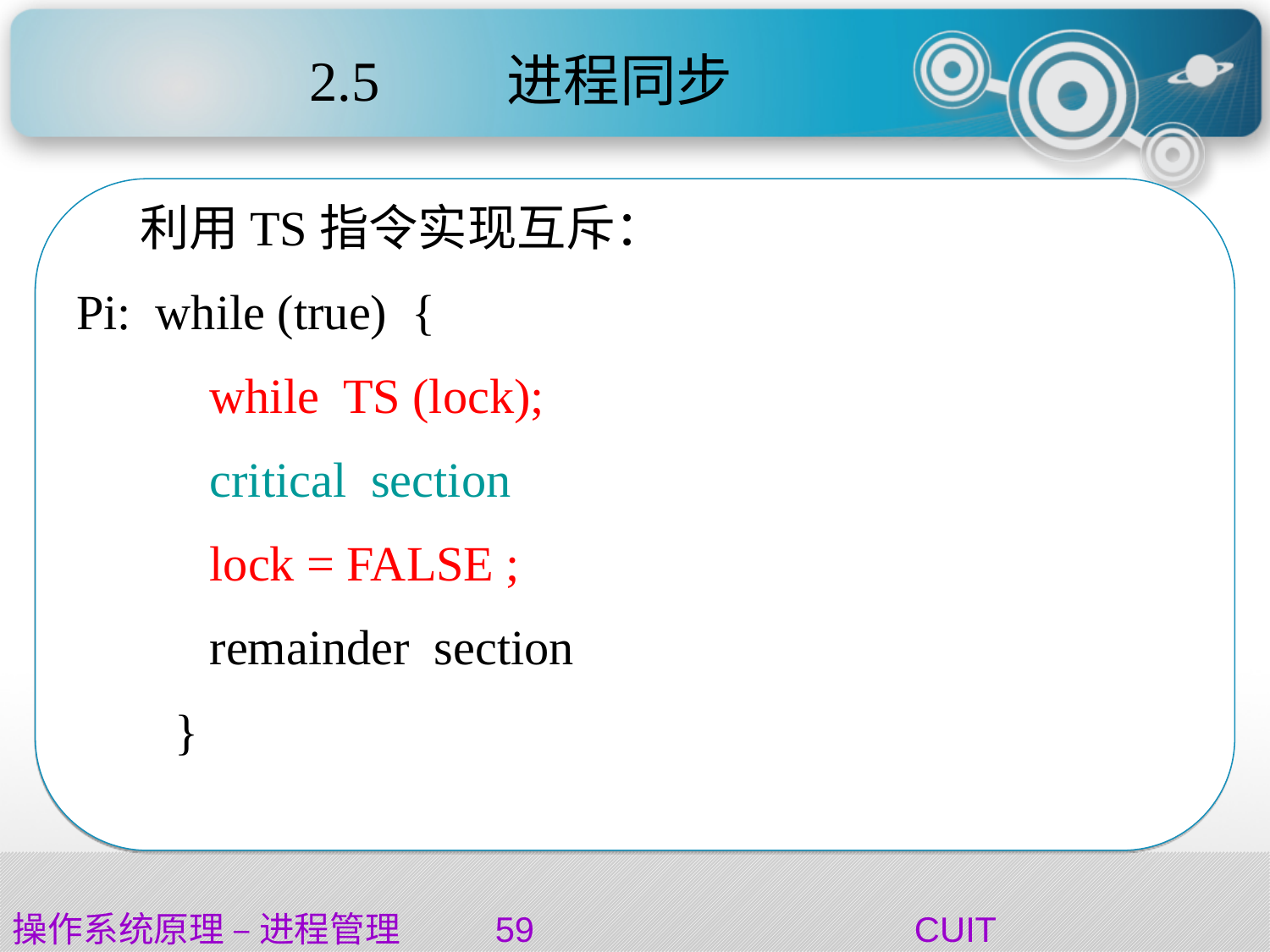

# 2.5	     进程同步
利用TS指令实现互斥：
Pi:  while (true)  {
	       while  TS (lock);
	       critical  section
	       lock = FALSE ;
	       remainder  section
        }